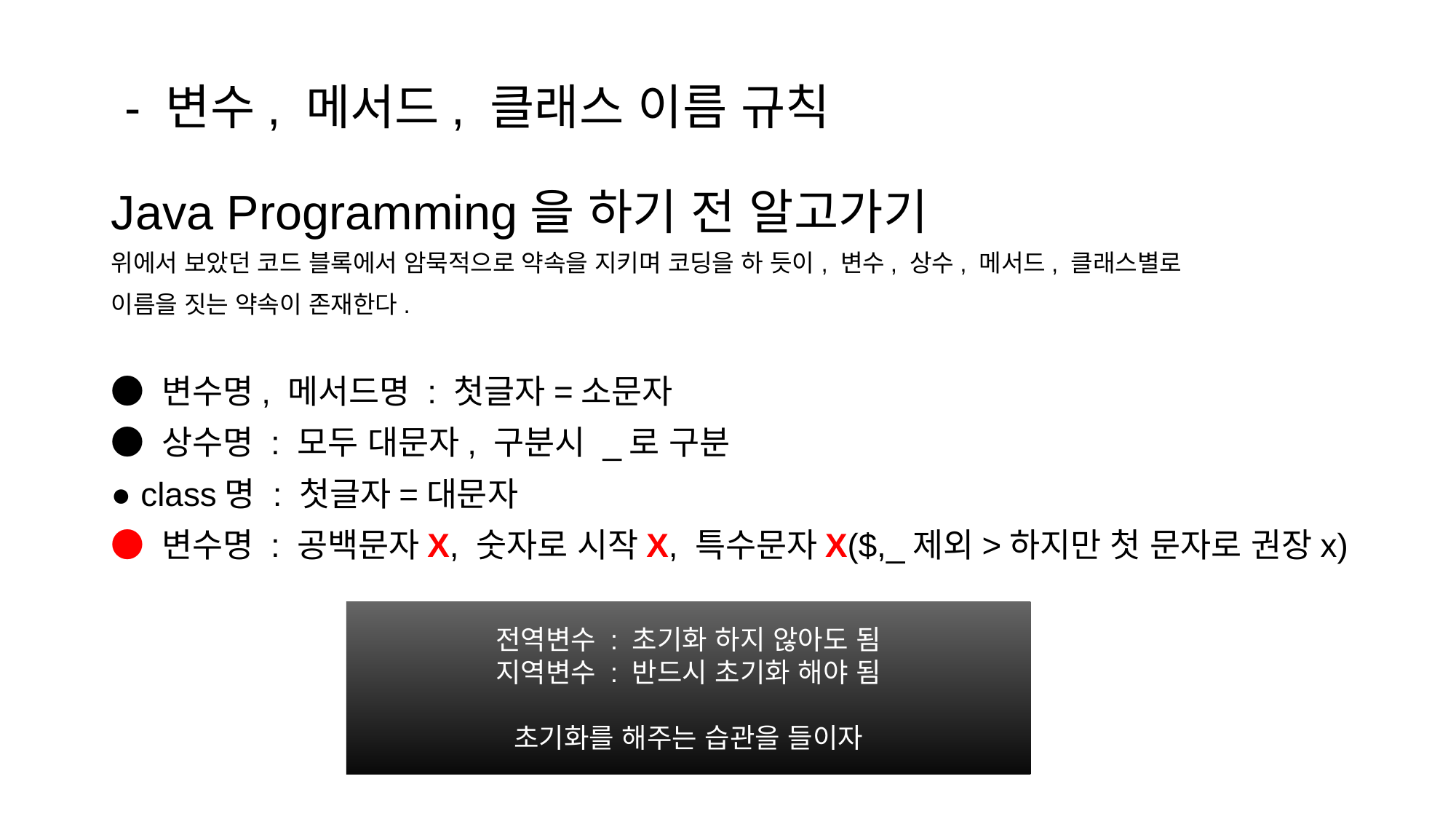

# - 변수, 메서드, 클래스 이름 규칙 Java Programming을 하기 전 알고가기
위에서 보았던 코드 블록에서 암묵적으로 약속을 지키며 코딩을 하 듯이, 변수, 상수, 메서드, 클래스별로
이름을 짓는 약속이 존재한다.

● 변수명, 메서드명 : 첫글자=소문자
● 상수명 : 모두 대문자, 구분시 _로 구분
● class명 : 첫글자=대문자
● 변수명 : 공백문자X, 숫자로 시작X, 특수문자X($,_제외>하지만 첫 문자로 권장x)

전역변수 : 초기화 하지 않아도 됨
지역변수 : 반드시 초기화 해야 됨

초기화를 해주는 습관을 들이자